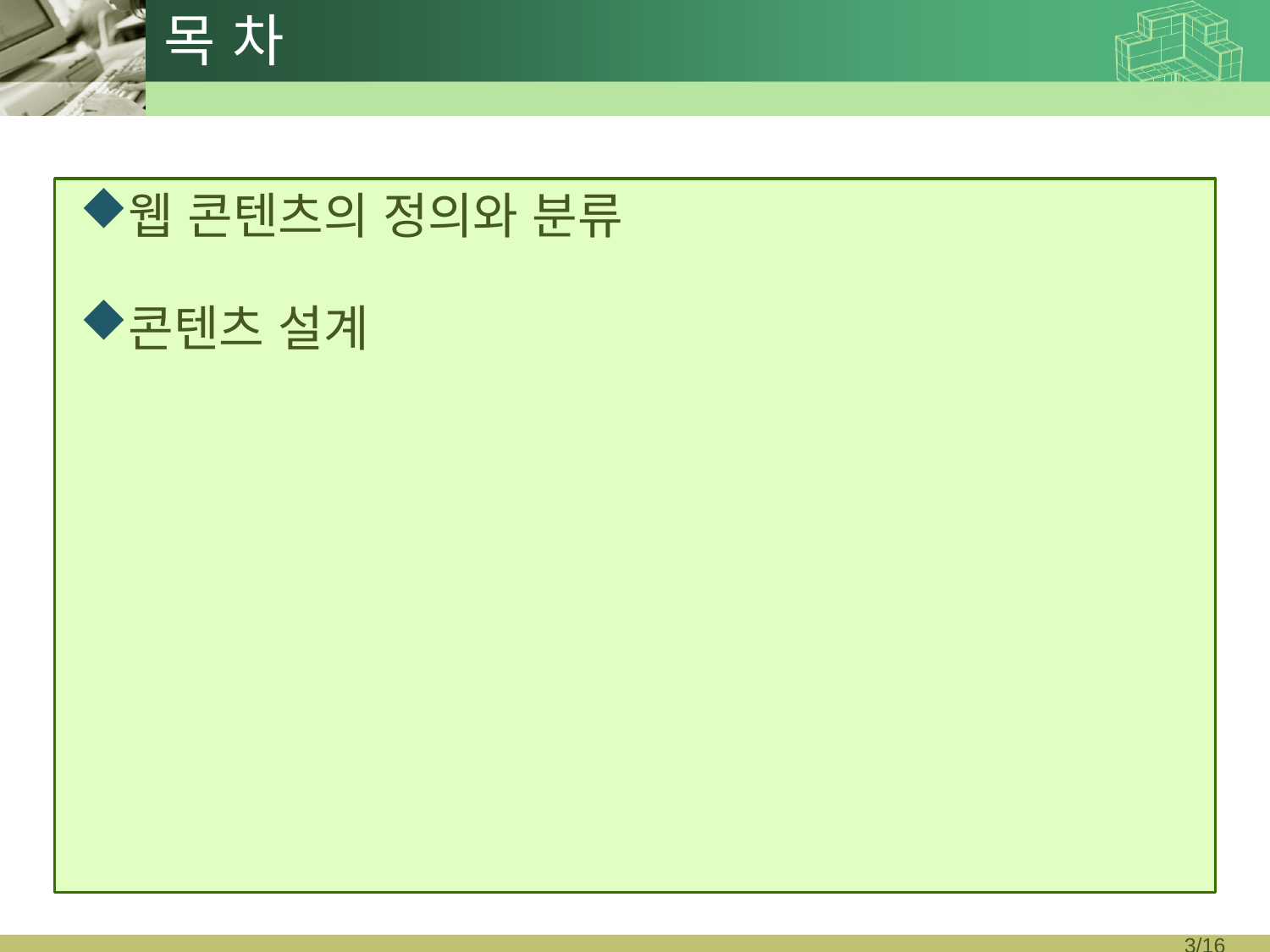

# 목 차
웹 콘텐츠의 정의와 분류
콘텐츠 설계